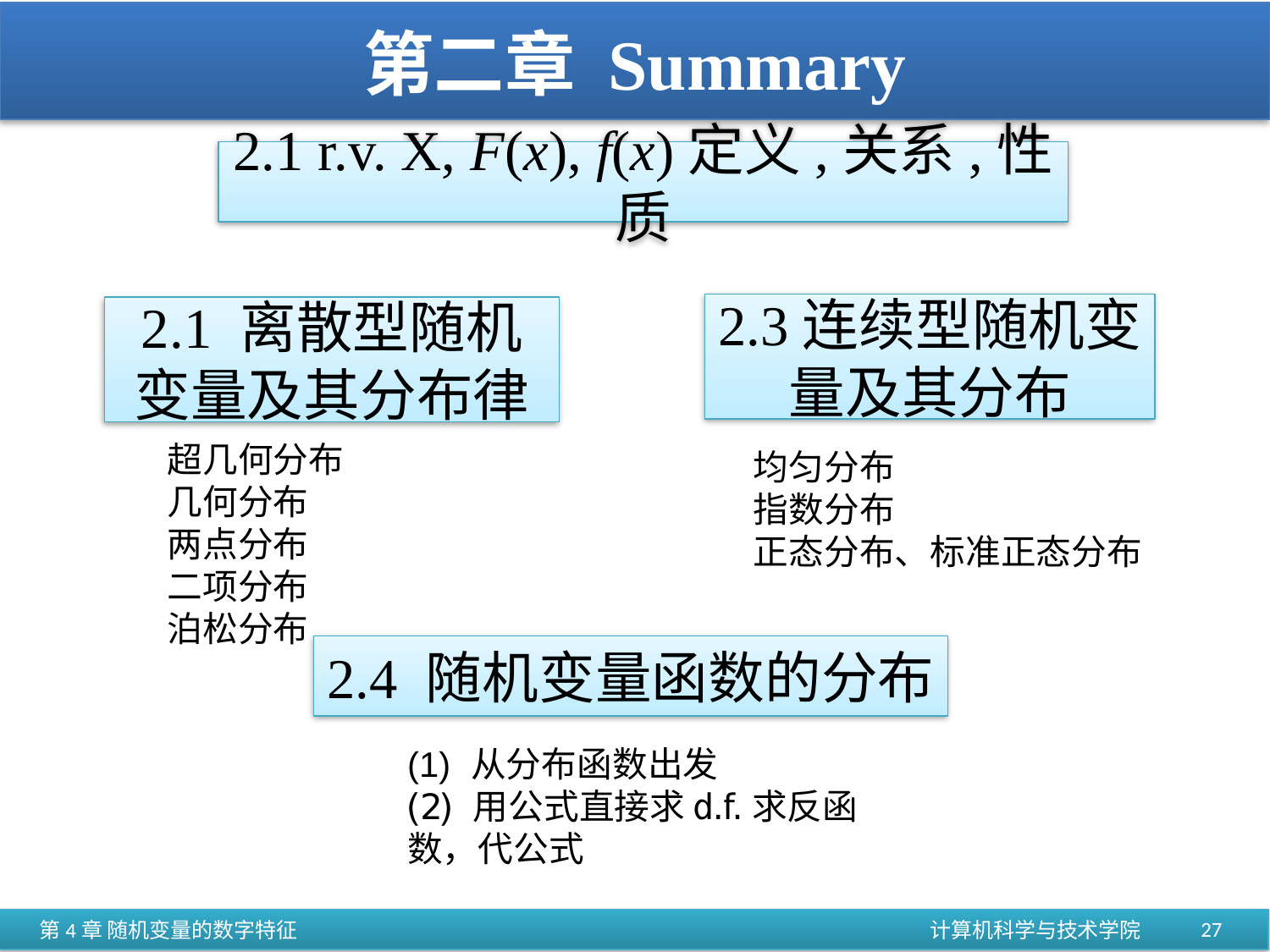

# 第二章 Summary
2.1 r.v. X, F(x), f(x)定义,关系,性质
2.3连续型随机变量及其分布
2.1 离散型随机变量及其分布律
超几何分布
几何分布
两点分布
二项分布
泊松分布
均匀分布
指数分布
正态分布、标准正态分布
2.4 随机变量函数的分布
从分布函数出发
(2) 用公式直接求d.f.求反函数，代公式